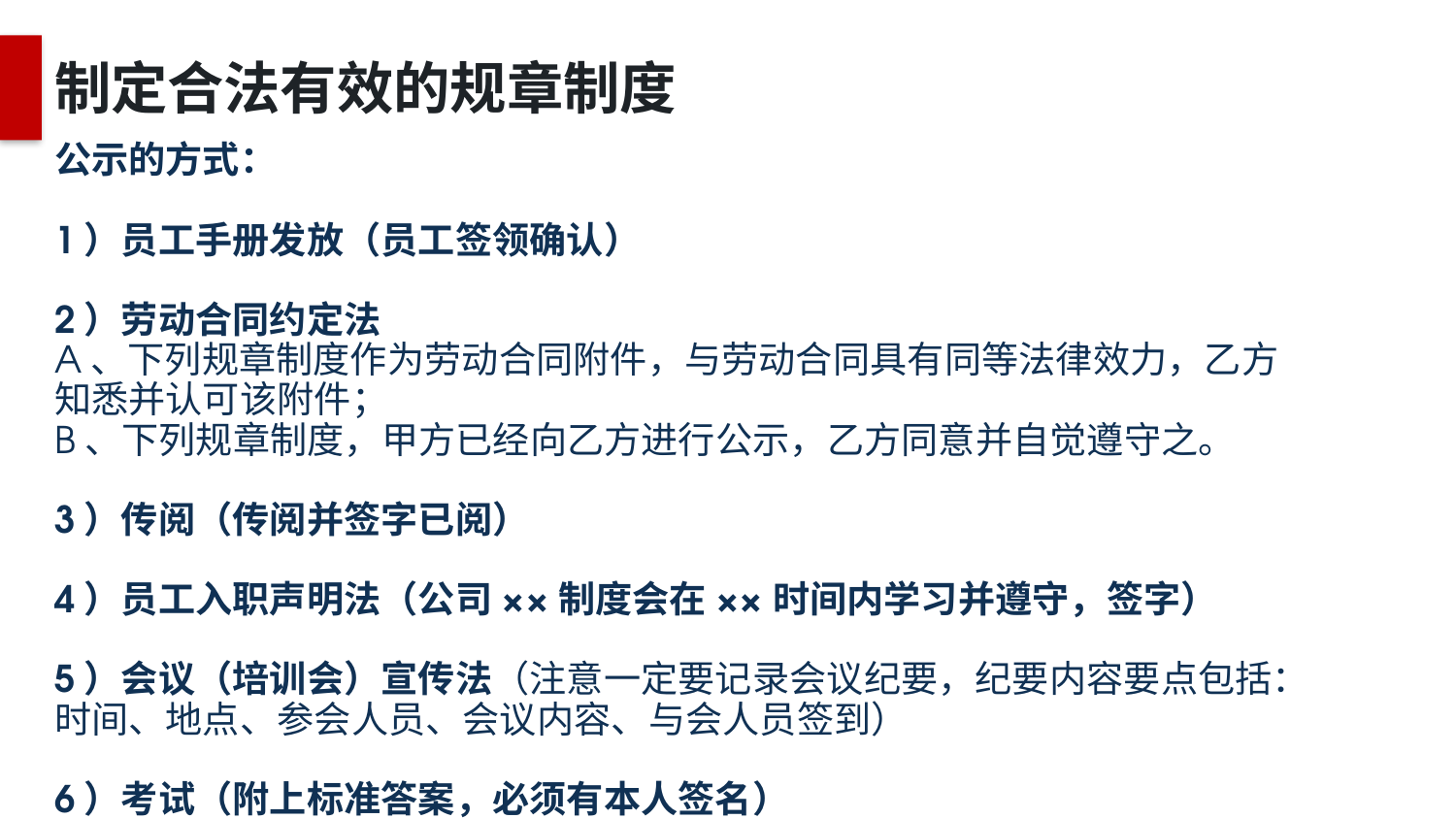

制定合法有效的规章制度
公示的方式：

1）员工手册发放（员工签领确认）

2）劳动合同约定法
A、下列规章制度作为劳动合同附件，与劳动合同具有同等法律效力，乙方知悉并认可该附件；
B、下列规章制度，甲方已经向乙方进行公示，乙方同意并自觉遵守之。

3）传阅（传阅并签字已阅）

4）员工入职声明法（公司××制度会在××时间内学习并遵守，签字）

5）会议（培训会）宣传法（注意一定要记录会议纪要，纪要内容要点包括：时间、地点、参会人员、会议内容、与会人员签到）

6）考试（附上标准答案，必须有本人签名）